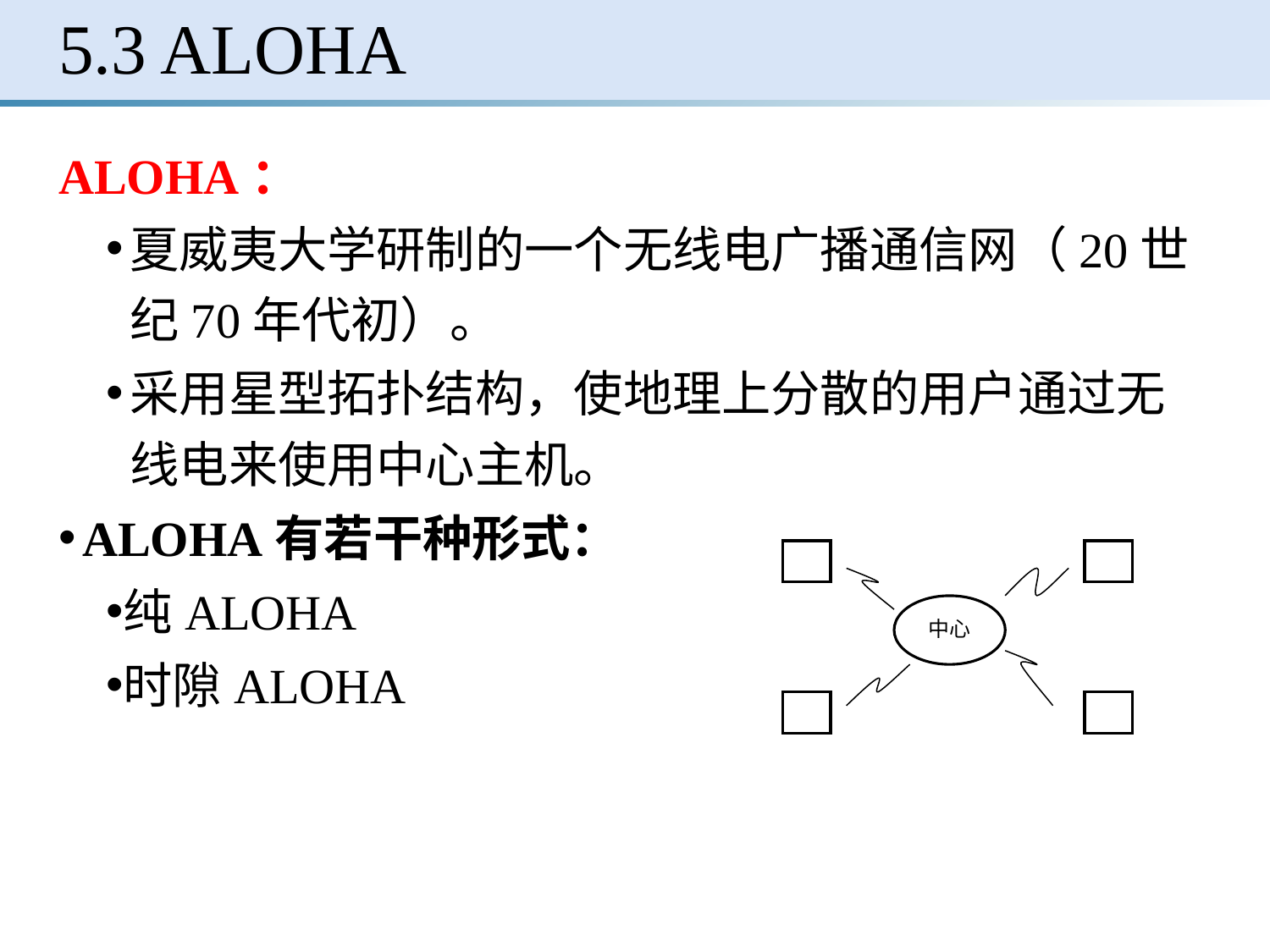

# 5.3 ALOHA
ALOHA：
夏威夷大学研制的一个无线电广播通信网（20世纪70年代初）。
采用星型拓扑结构，使地理上分散的用户通过无线电来使用中心主机。
ALOHA有若干种形式：
纯ALOHA
时隙ALOHA

中心